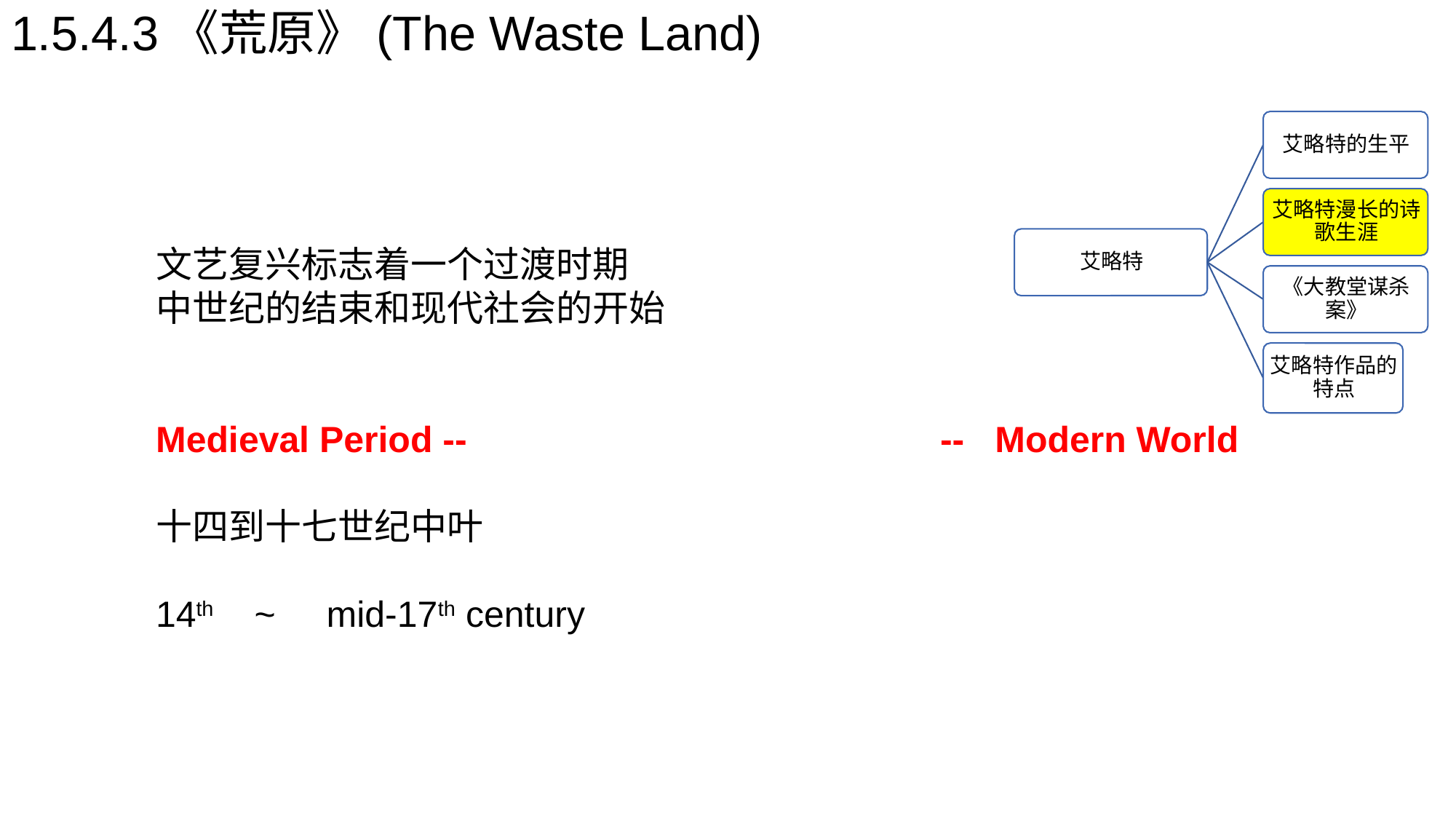

# 1.5.4.3《荒原》(The Waste Land)
艾略特

艾略特的生平

艾略特漫长的诗歌生涯

《大教堂谋杀案》

艾略特作品的特点
文艺复兴标志着一个过渡时期
中世纪的结束和现代社会的开始

Medieval Period -- 					  --   Modern World

十四到十七世纪中叶

14th    ~     mid-17th century